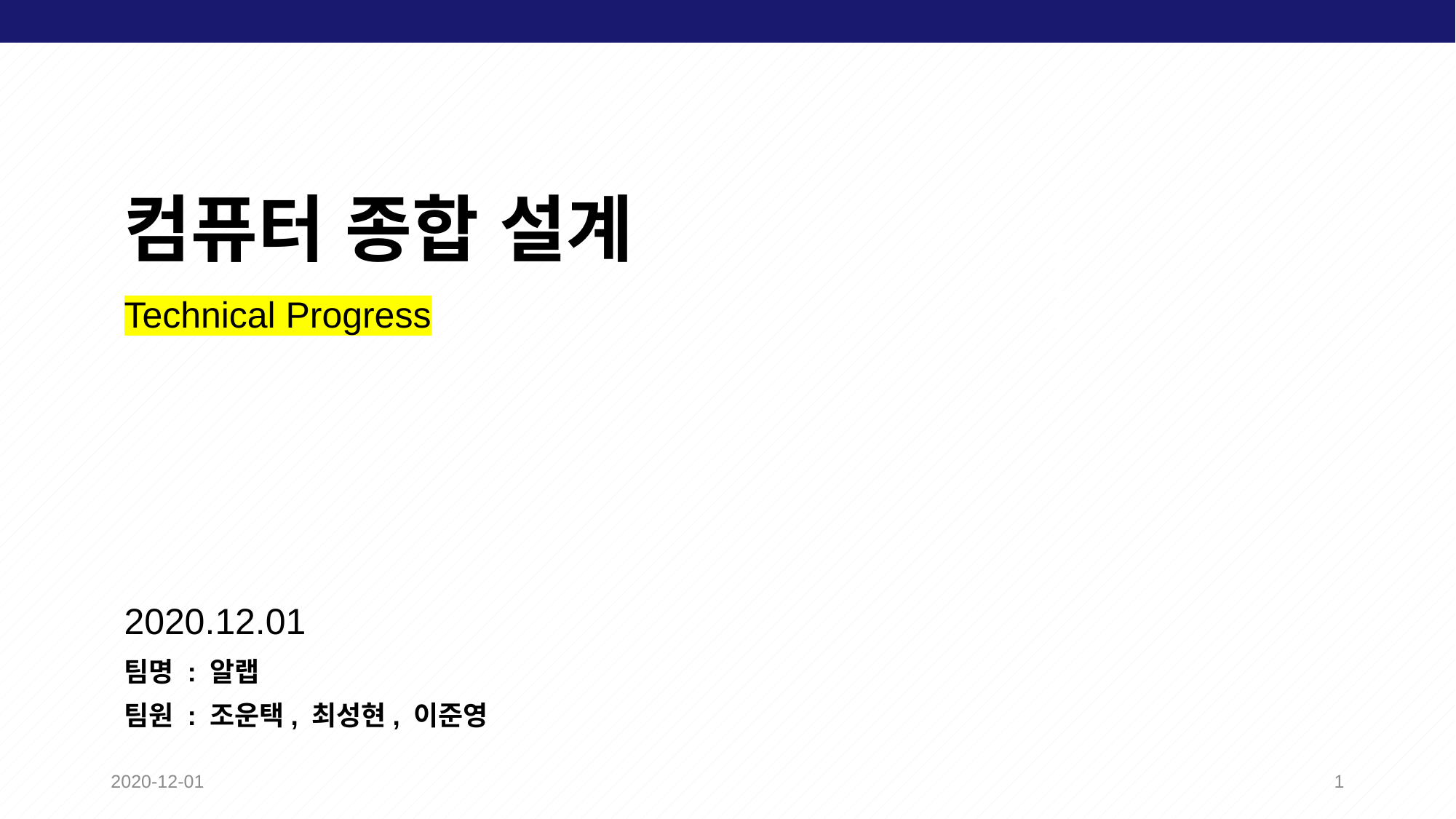

# 컴퓨터 종합 설계

Technical Progress
2020.12.01
팀명 : 알랩
팀원 : 조운택, 최성현, 이준영
2020-12-01

1